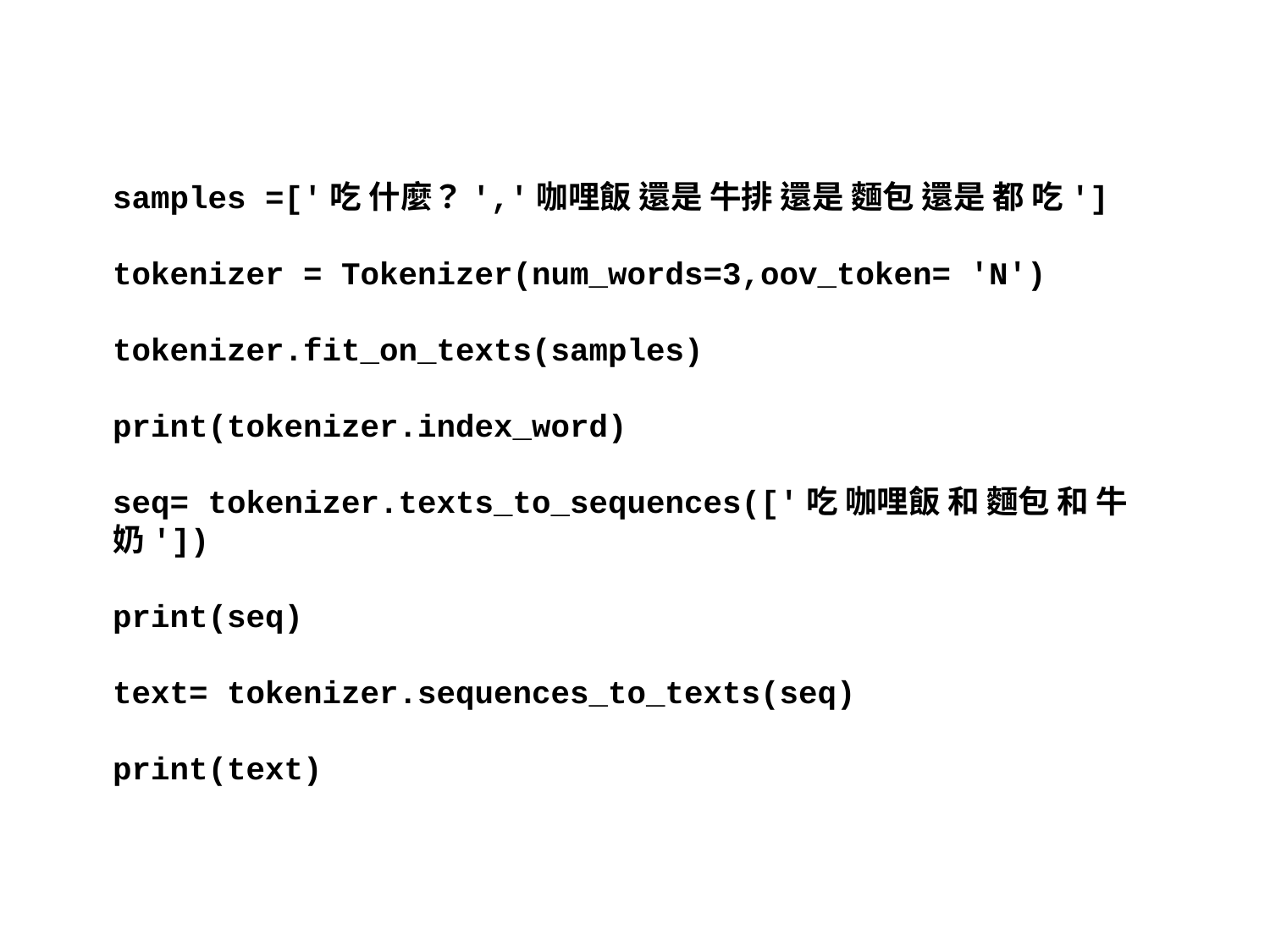

samples =['吃 什麼？','咖哩飯 還是 牛排 還是 麵包 還是 都 吃']

tokenizer = Tokenizer(num_words=3,oov_token= 'N')

tokenizer.fit_on_texts(samples)

print(tokenizer.index_word)
seq= tokenizer.texts_to_sequences(['吃 咖哩飯 和 麵包 和 牛奶'])

print(seq)
text= tokenizer.sequences_to_texts(seq)

print(text)